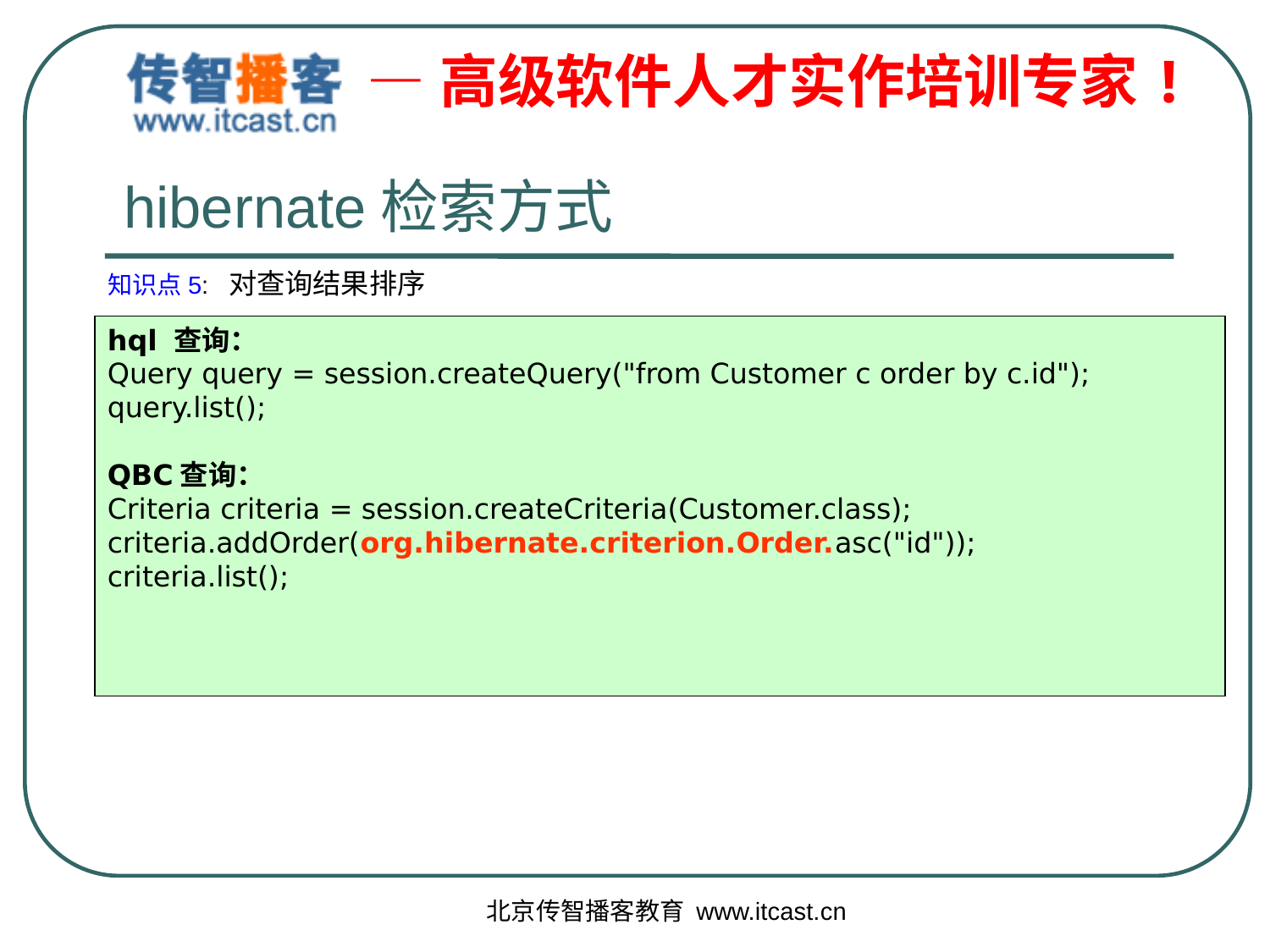

# hibernate检索方式
知识点5:  对查询结果排序
hql 查询：
Query query = session.createQuery("from Customer c order by c.id");
query.list();

QBC查询：
Criteria criteria = session.createCriteria(Customer.class);
criteria.addOrder(org.hibernate.criterion.Order.asc("id"));
criteria.list();
北京传智播客教育 www.itcast.cn